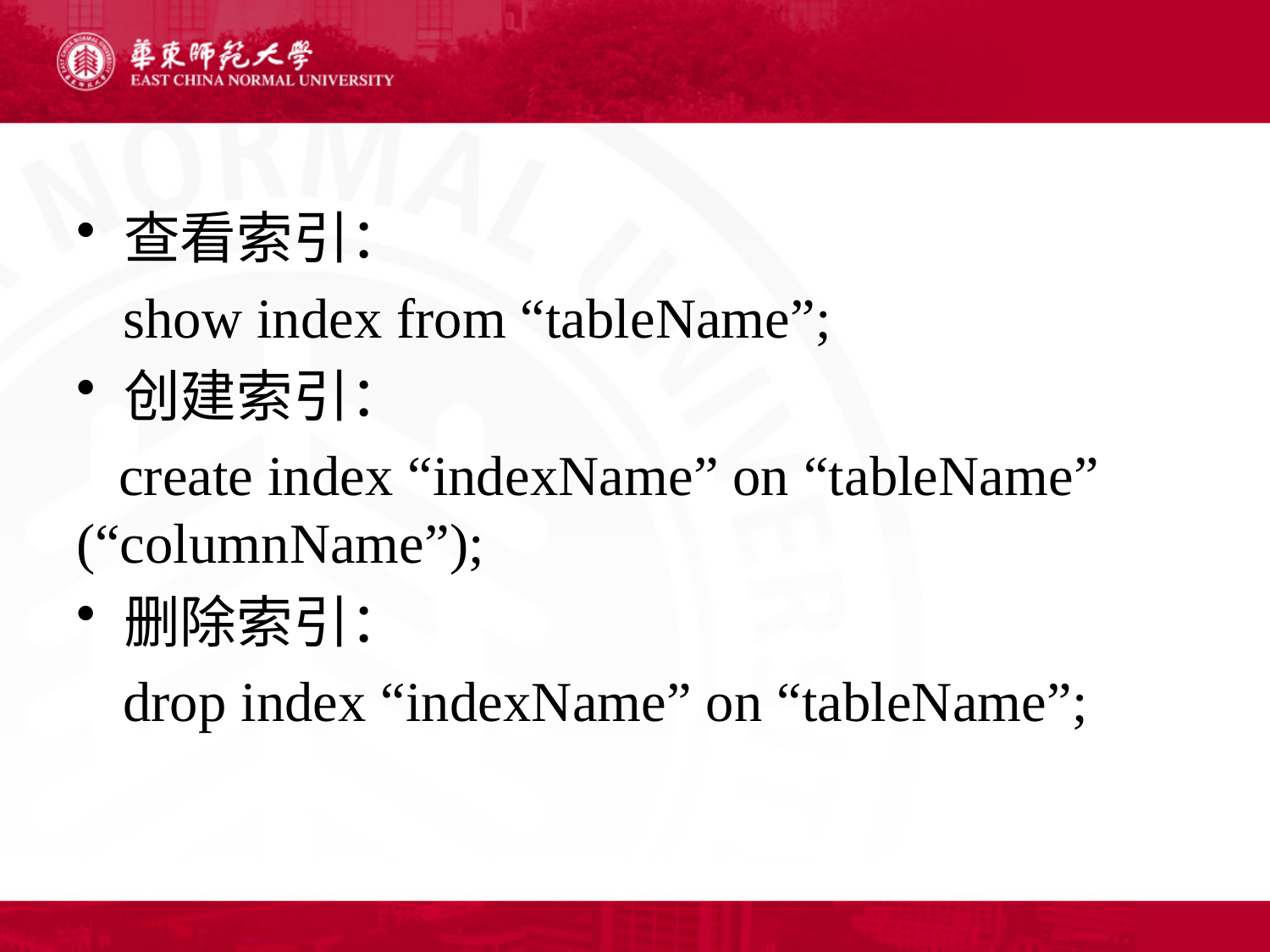

查看索引：
   show index from “tableName”;
创建索引：
   create index “indexName” on “tableName” (“columnName”);
删除索引：
   drop index “indexName” on “tableName”;